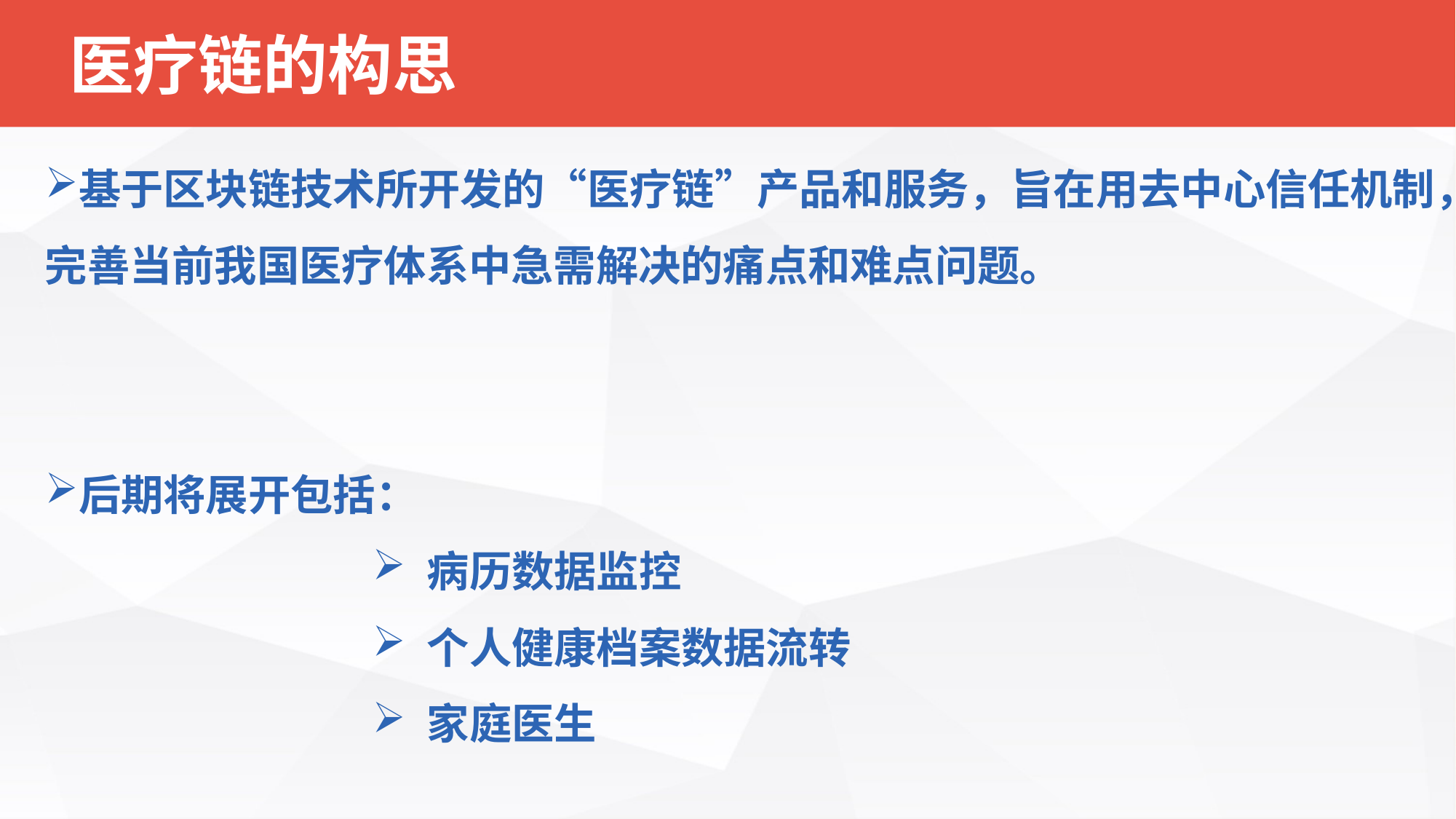

医疗链的构思

基于区块链技术所开发的“医疗链”产品和服务，旨在用去中心信任机制，完善当前我国医疗体系中急需解决的痛点和难点问题。

后期将展开包括：
病历数据监控
个人健康档案数据流转
家庭医生